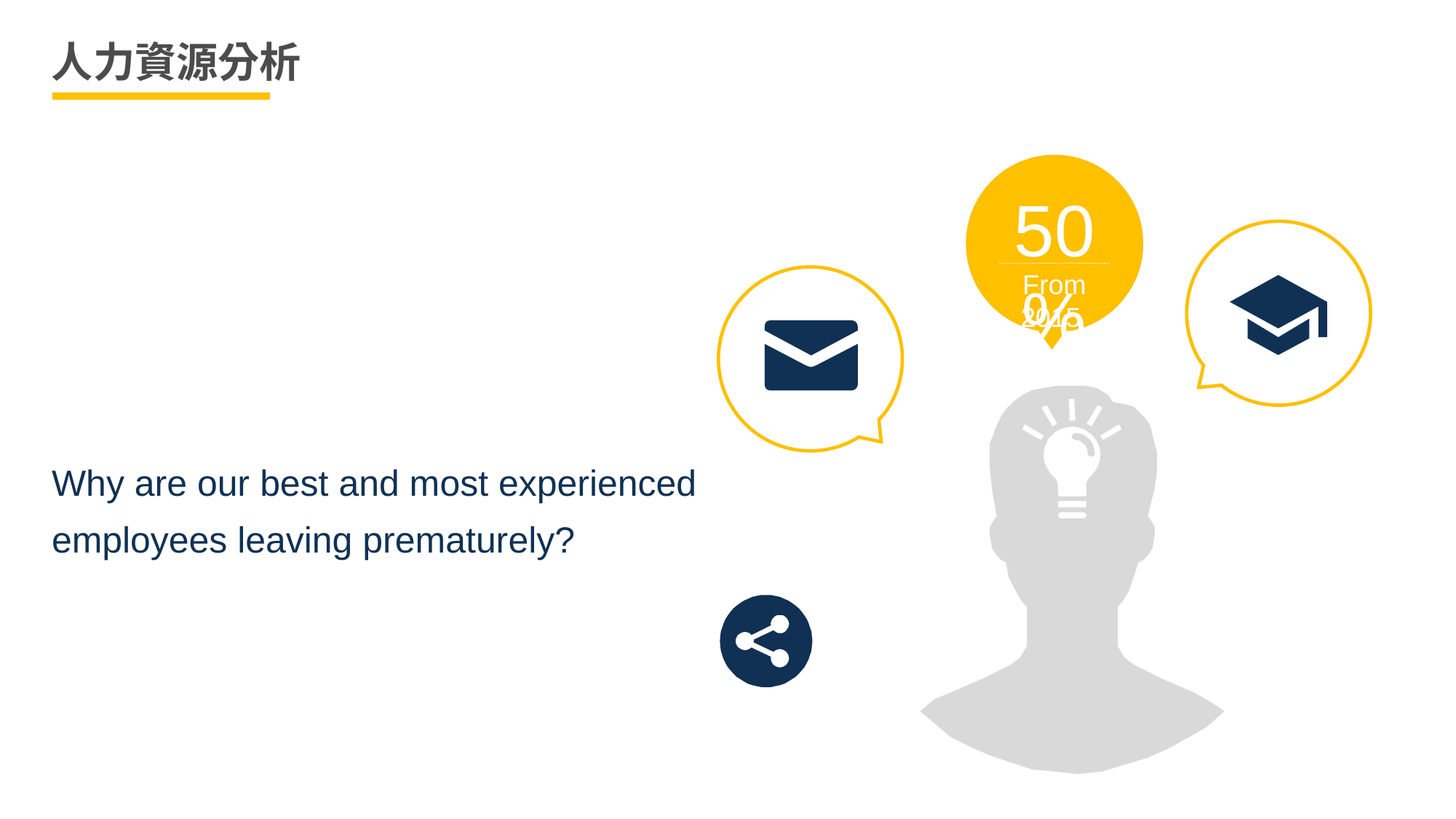

# 人力資源分析

50%
From 2015

Why are our best and most experienced employees leaving prematurely?